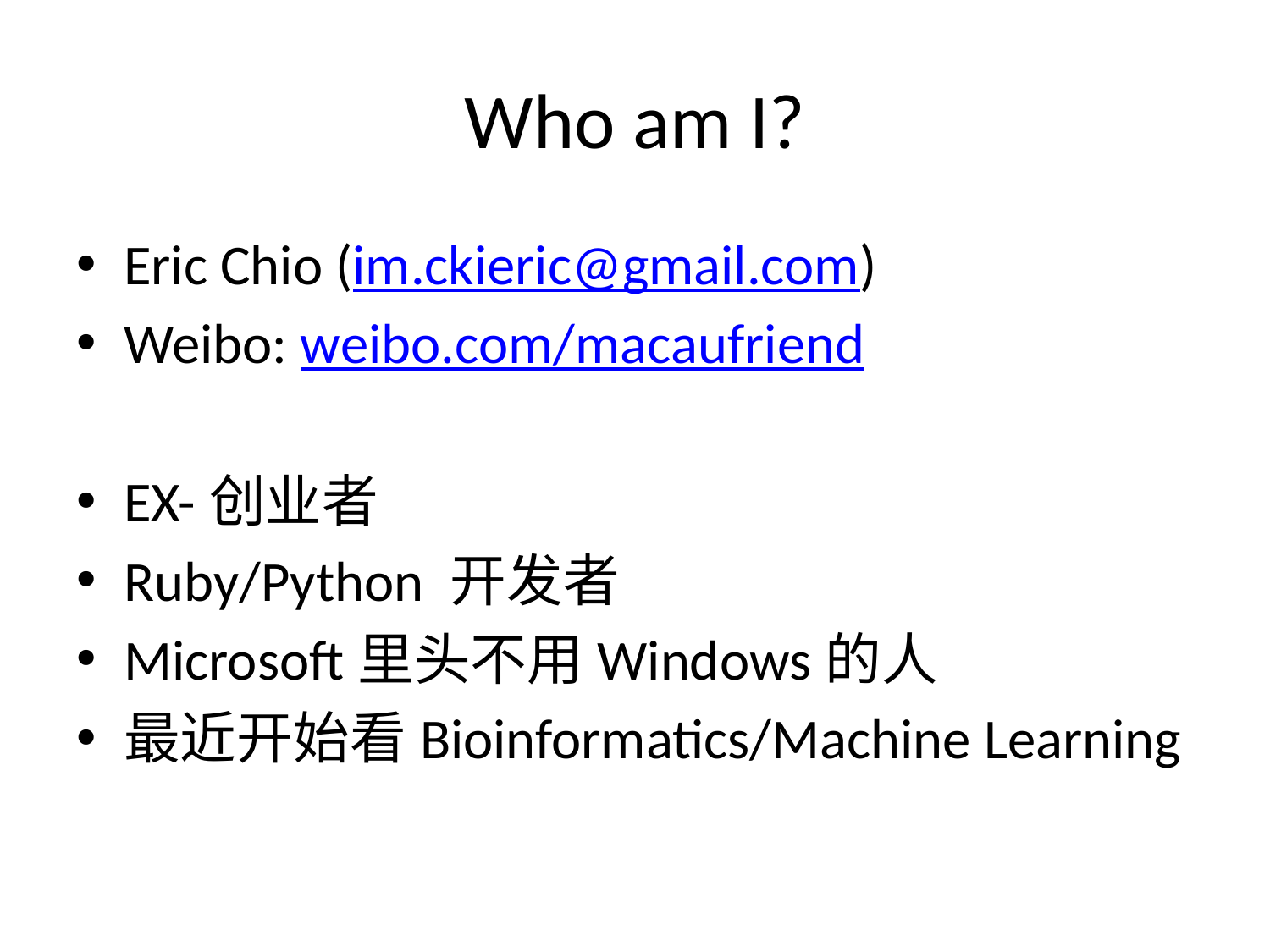

# Who am I?
Eric Chio (im.ckieric@gmail.com)
Weibo: weibo.com/macaufriend

EX-创业者
Ruby/Python 开发者
Microsoft里头不用Windows的人
最近开始看Bioinformatics/Machine Learning